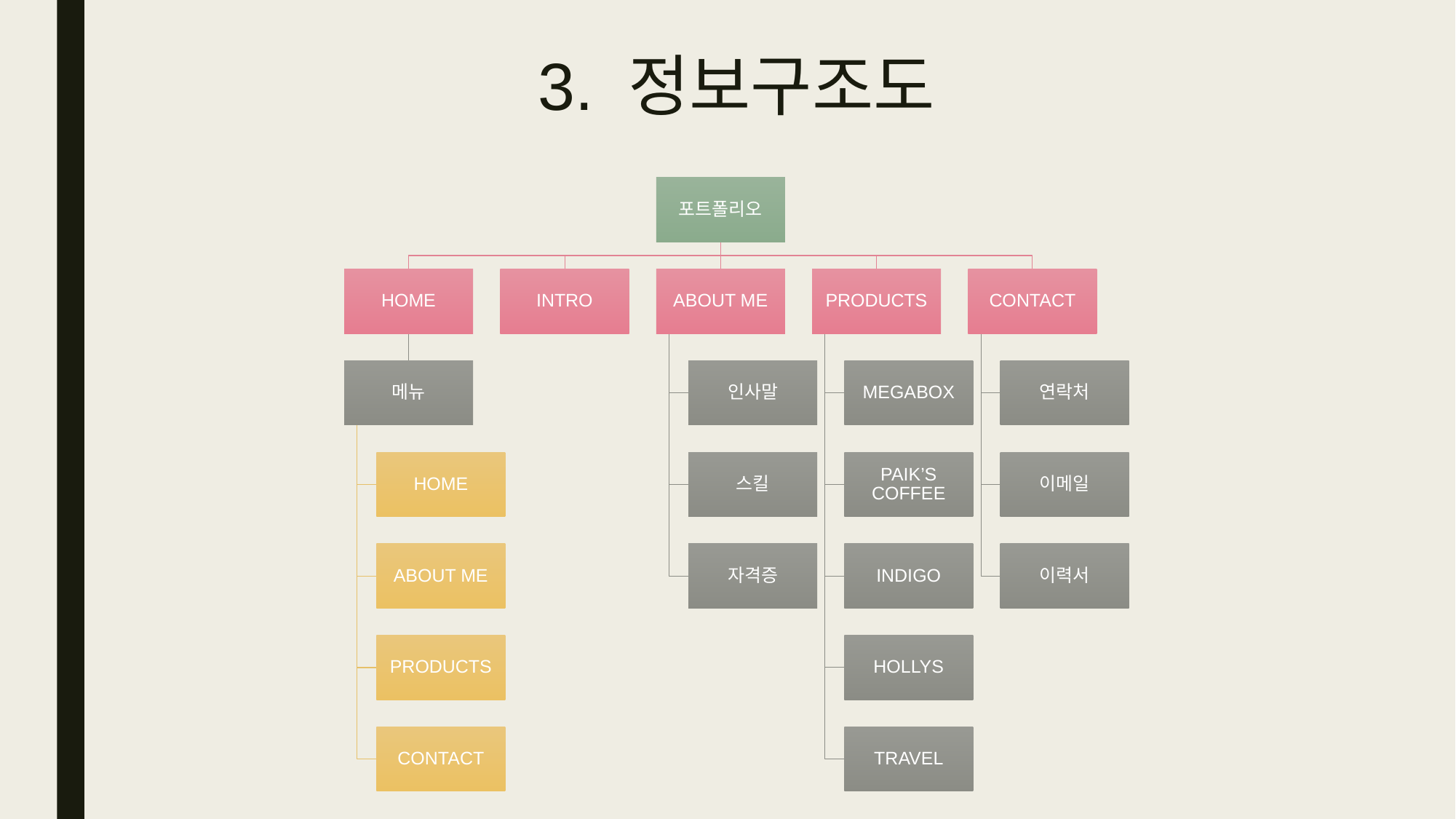

# 3. 정보구조도
포트폴리오
HOME
메뉴
HOME
ABOUT ME
PRODUCTS
CONTACT
INTRO
ABOUT ME
인사말
스킬
자격증
PRODUCTS
MEGABOX
PAIK’S COFFEE
INDIGO
HOLLYS
TRAVEL
CONTACT
연락처
이메일
이력서